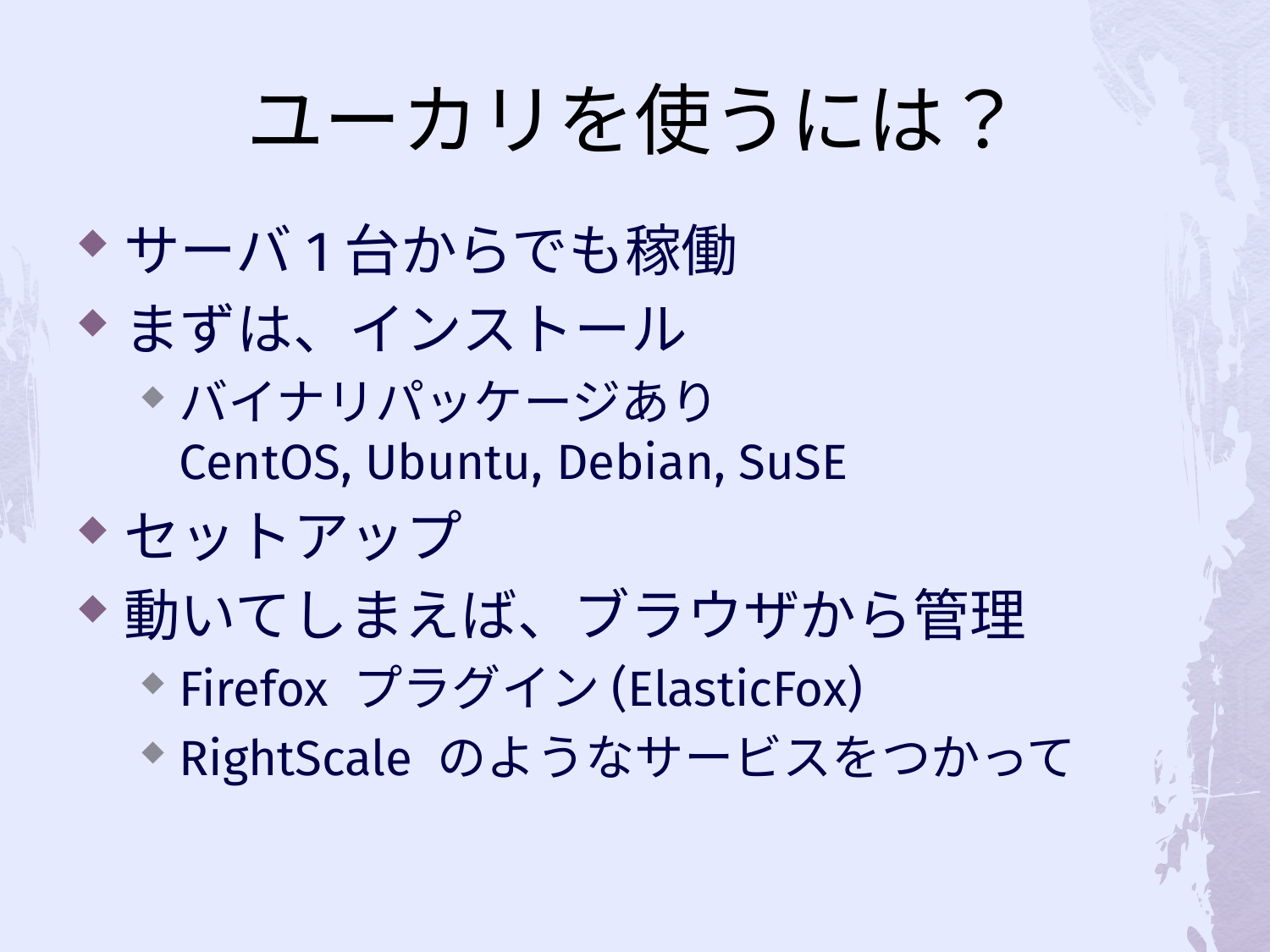

# ユーカリを使うには？
サーバ1台からでも稼働
まずは、インストール
バイナリパッケージあり
CentOS, Ubuntu, Debian, SuSE
セットアップ
動いてしまえば、ブラウザから管理
Firefox プラグイン(ElasticFox)
RightScale のようなサービスをつかって